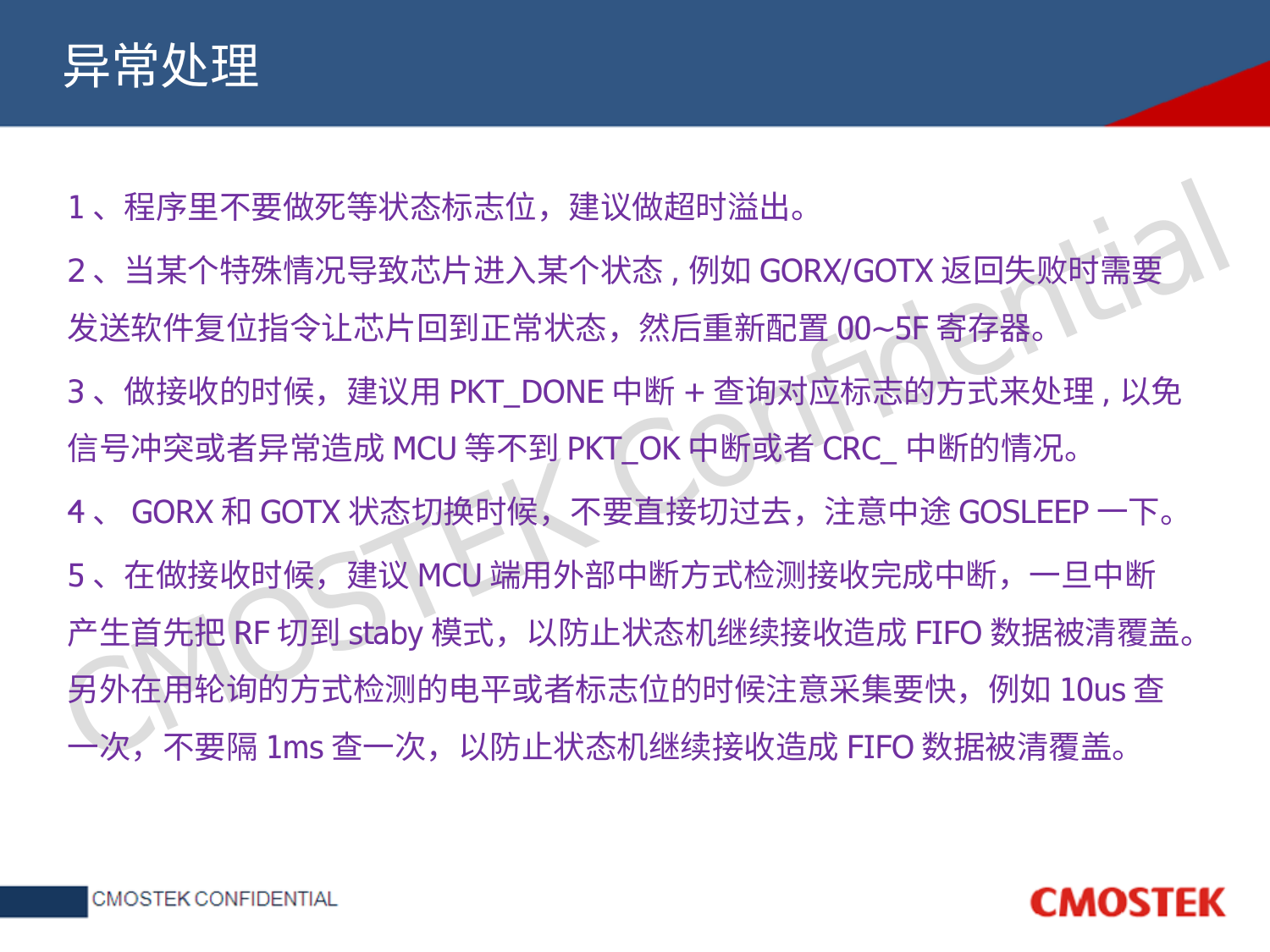

# 异常处理
1、程序里不要做死等状态标志位，建议做超时溢出。
2、当某个特殊情况导致芯片进入某个状态,例如GORX/GOTX返回失败时需要发送软件复位指令让芯片回到正常状态，然后重新配置00~5F寄存器。
3、做接收的时候，建议用PKT_DONE中断+查询对应标志的方式来处理,以免信号冲突或者异常造成MCU等不到PKT_OK中断或者CRC_中断的情况。
4、GORX和GOTX状态切换时候，不要直接切过去，注意中途GOSLEEP一下。
5、在做接收时候，建议MCU端用外部中断方式检测接收完成中断，一旦中断产生首先把RF切到staby模式，以防止状态机继续接收造成FIFO数据被清覆盖。另外在用轮询的方式检测的电平或者标志位的时候注意采集要快，例如10us查一次，不要隔1ms查一次，以防止状态机继续接收造成FIFO数据被清覆盖。

14